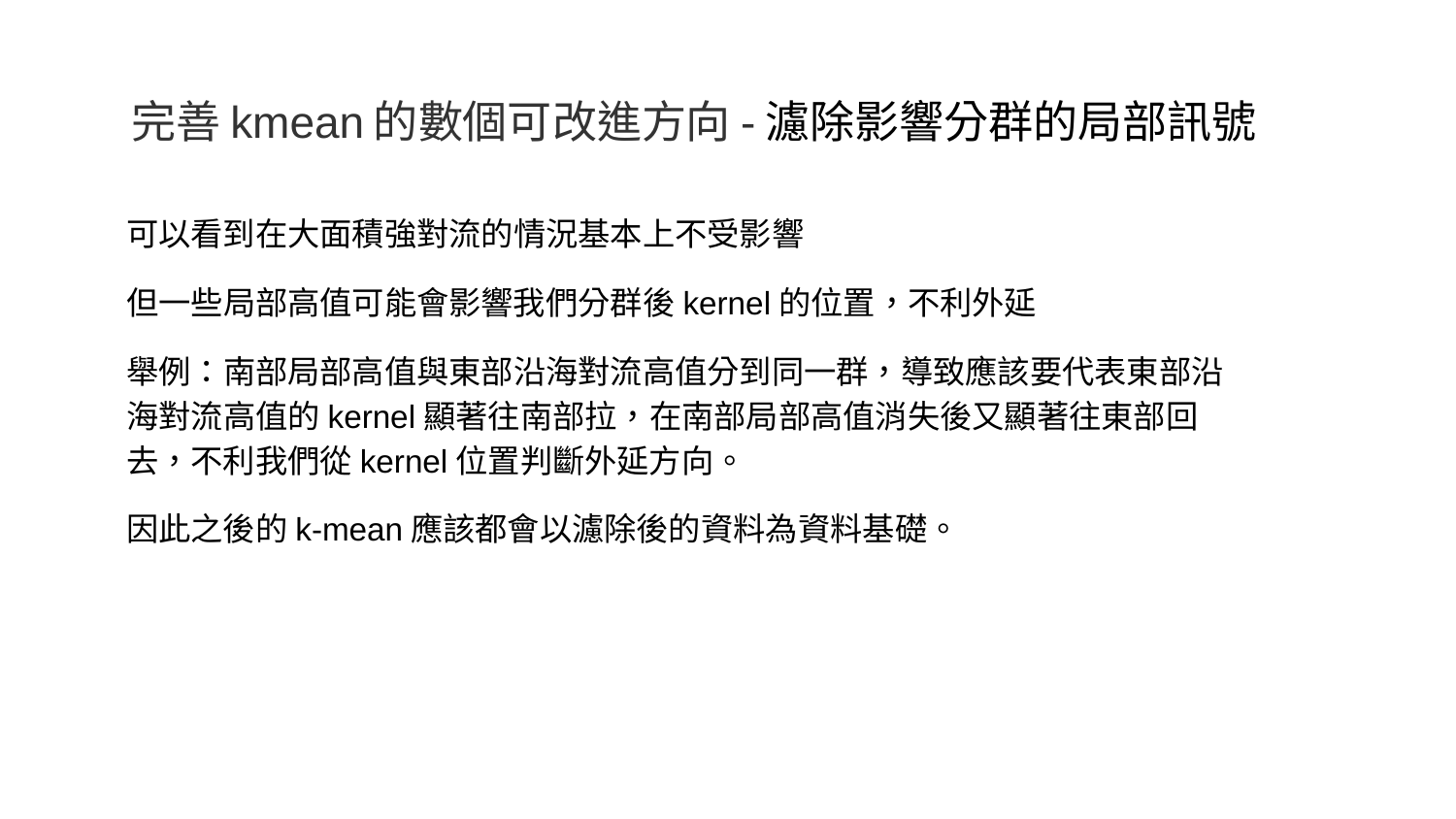

# 完善kmean的數個可改進方向-濾除影響分群的局部訊號
可以看到在大面積強對流的情況基本上不受影響
但一些局部高值可能會影響我們分群後kernel的位置，不利外延
舉例：南部局部高值與東部沿海對流高值分到同一群，導致應該要代表東部沿海對流高值的kernel顯著往南部拉，在南部局部高值消失後又顯著往東部回去，不利我們從kernel位置判斷外延方向。
因此之後的k-mean應該都會以濾除後的資料為資料基礎。